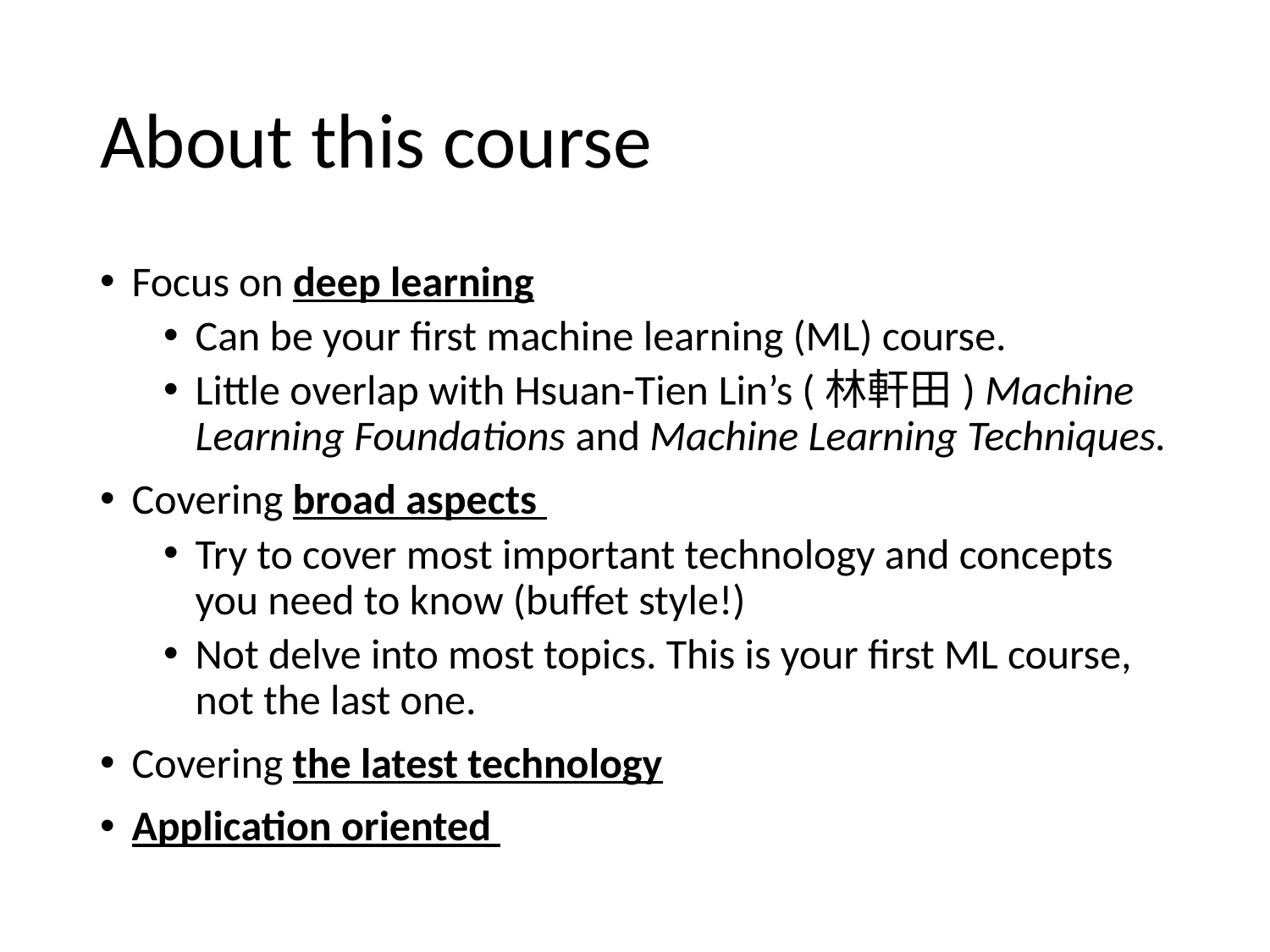

# About this course
Focus on deep learning
Can be your first machine learning (ML) course.
Little overlap with Hsuan-Tien Lin’s (林軒田) Machine Learning Foundations and Machine Learning Techniques.
Covering broad aspects
Try to cover most important technology and concepts you need to know (buffet style!)
Not delve into most topics. This is your first ML course, not the last one.
Covering the latest technology
Application oriented